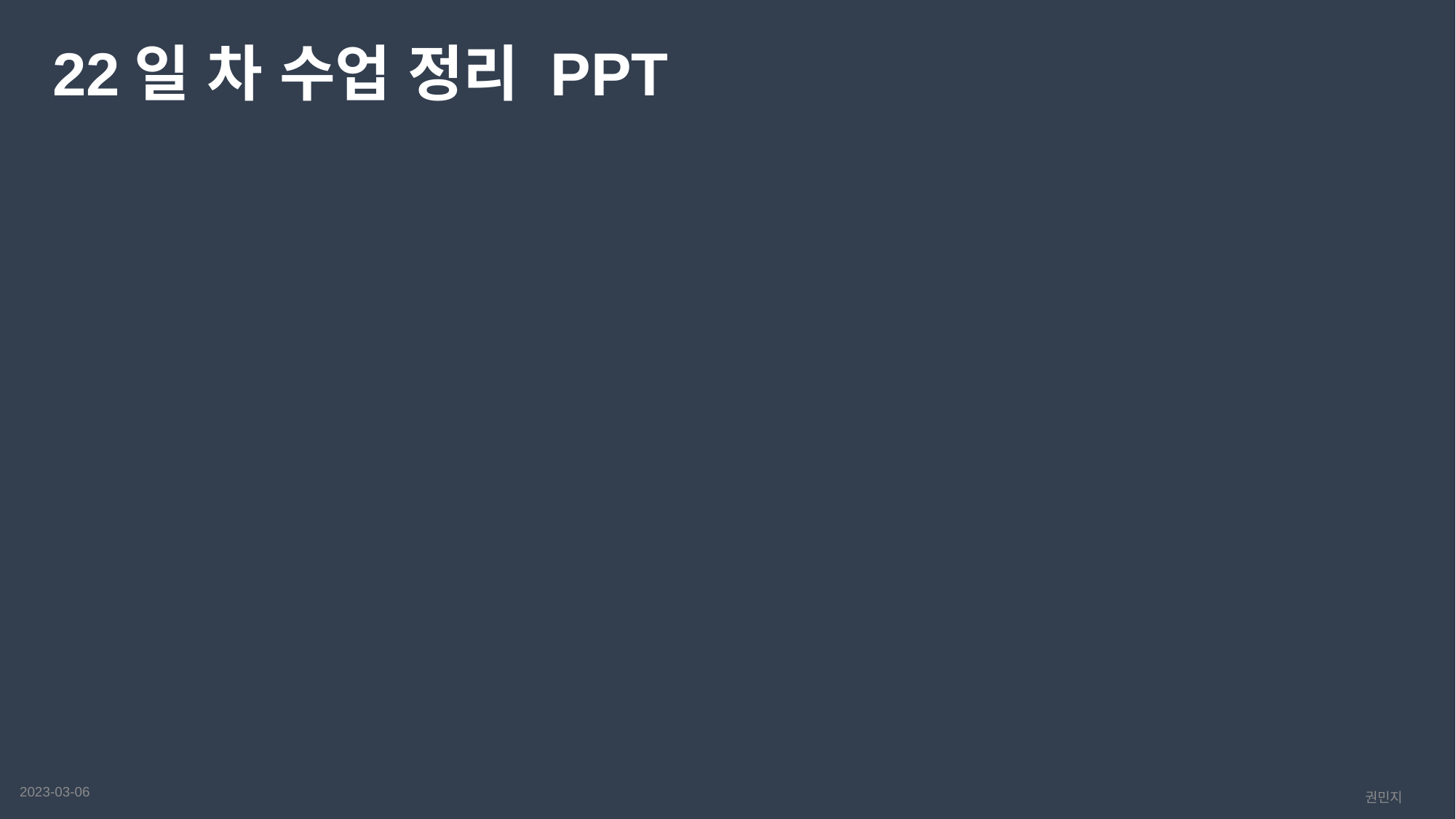

22일 차 수업 정리 PPT
2023-03-06
권민지